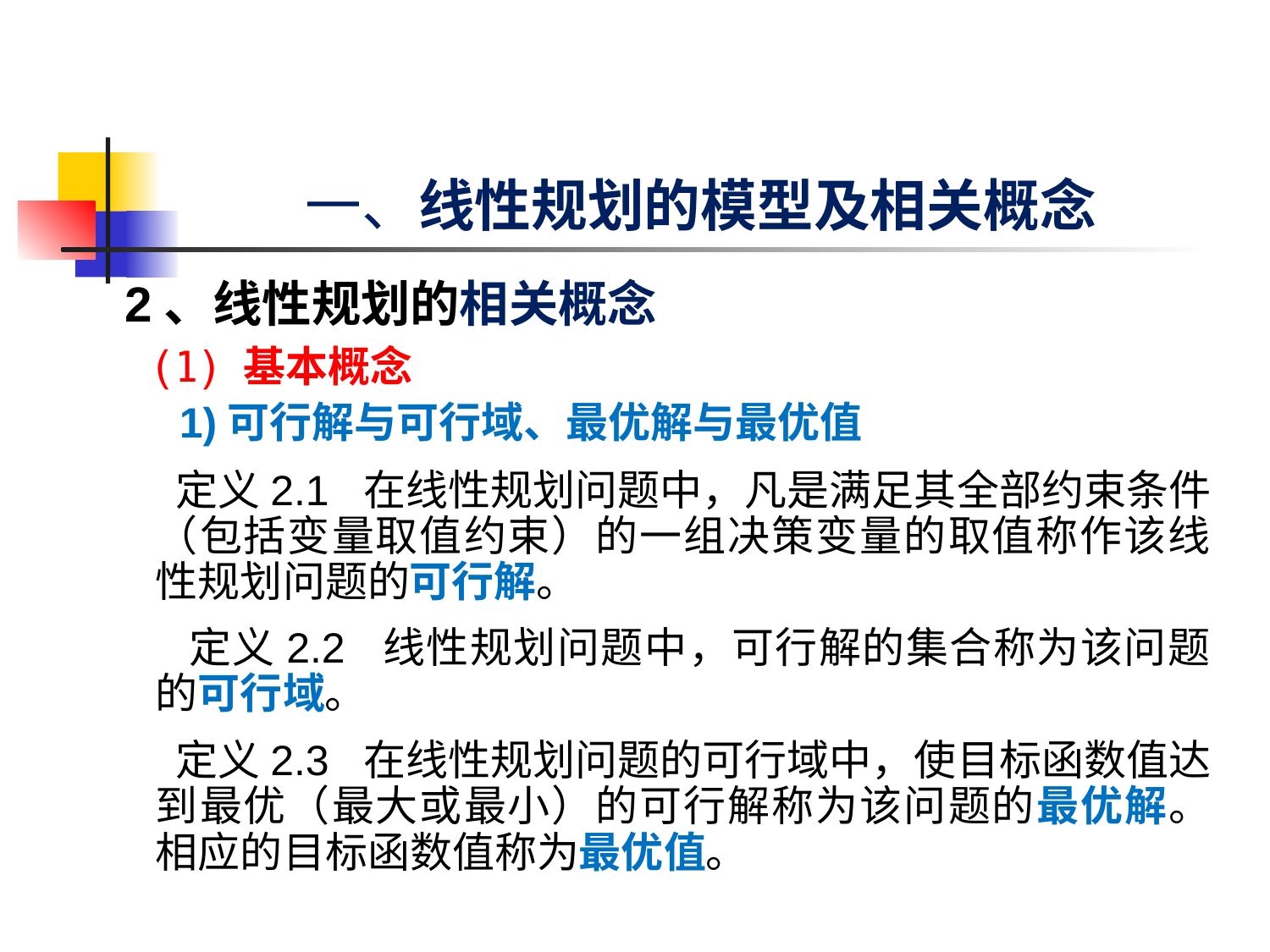

# 一、线性规划的模型及相关概念
2、线性规划的相关概念
(1) 基本概念
  1)可行解与可行域、最优解与最优值
 定义2.1  在线性规划问题中，凡是满足其全部约束条件（包括变量取值约束）的一组决策变量的取值称作该线性规划问题的可行解。
  定义2.2  线性规划问题中，可行解的集合称为该问题的可行域。
 定义2.3  在线性规划问题的可行域中，使目标函数值达到最优（最大或最小）的可行解称为该问题的最优解。相应的目标函数值称为最优值。